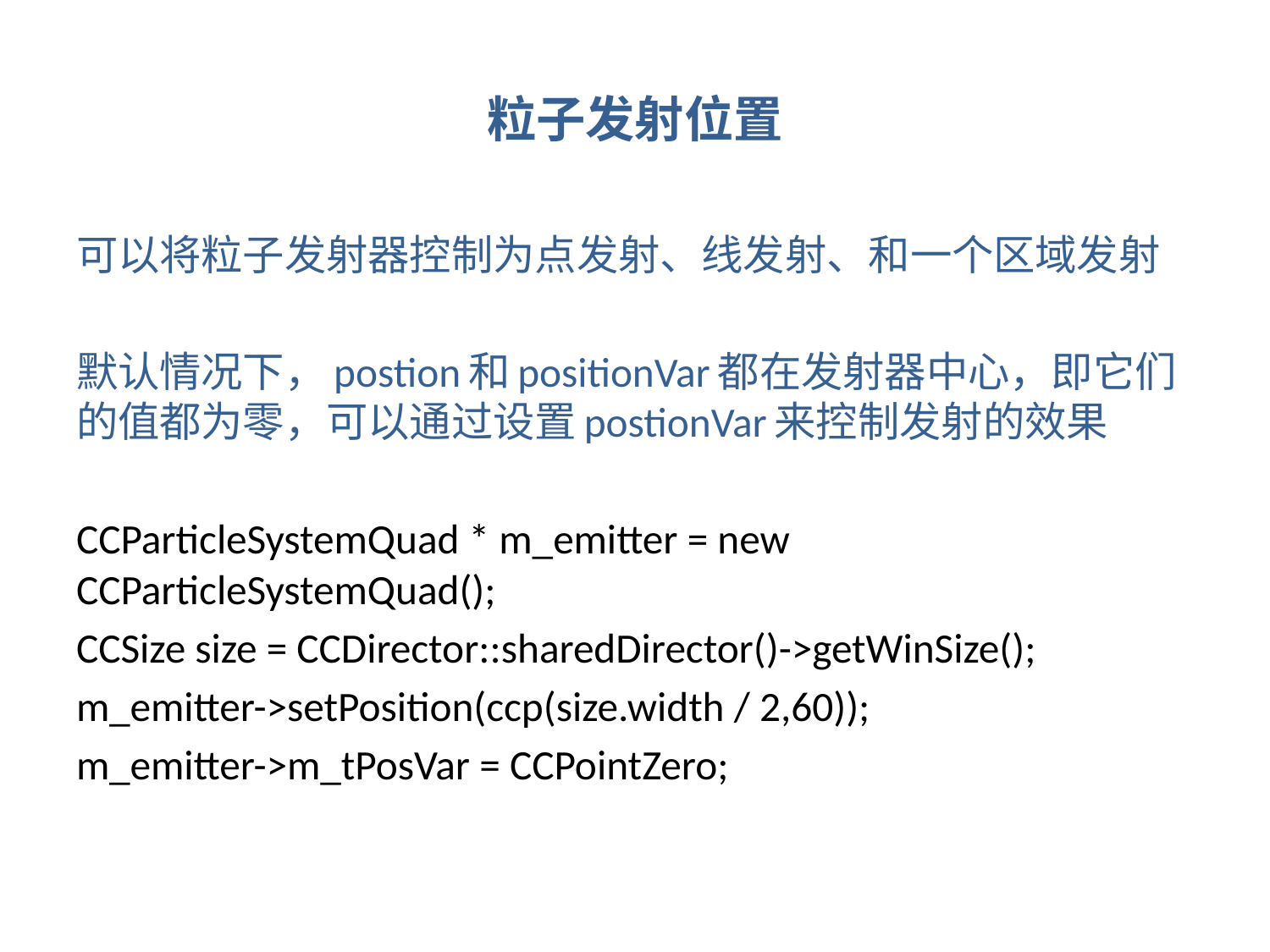

# 粒子发射位置
可以将粒子发射器控制为点发射、线发射、和一个区域发射

默认情况下，postion和positionVar都在发射器中心，即它们的值都为零，可以通过设置postionVar来控制发射的效果

CCParticleSystemQuad * m_emitter = new CCParticleSystemQuad();
CCSize size = CCDirector::sharedDirector()->getWinSize();
m_emitter->setPosition(ccp(size.width / 2,60));
m_emitter->m_tPosVar = CCPointZero;